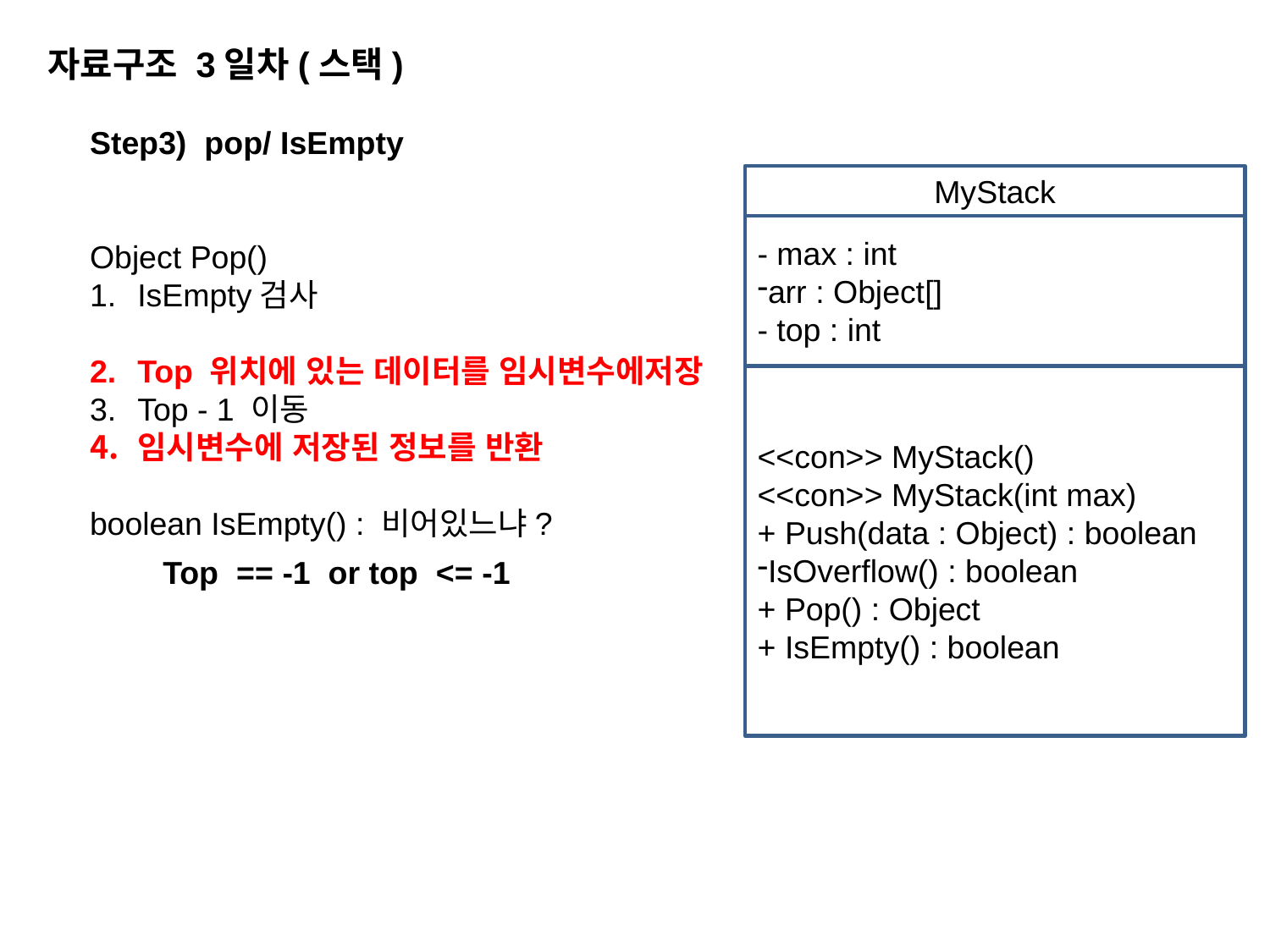

자료구조 3일차(스택)
Step3)  pop/ IsEmpty

Object Pop()
IsEmpty검사

Top 위치에 있는 데이터를 임시변수에저장
Top - 1 이동
임시변수에 저장된 정보를 반환

boolean IsEmpty() : 비어있느냐?
MyStack
- max : int
arr : Object[]
- top : int
<<con>> MyStack()
<<con>> MyStack(int max)
+ Push(data : Object) : boolean
IsOverflow() : boolean
+ Pop() : Object
+ IsEmpty() : boolean
Top  == -1  or top  <= -1